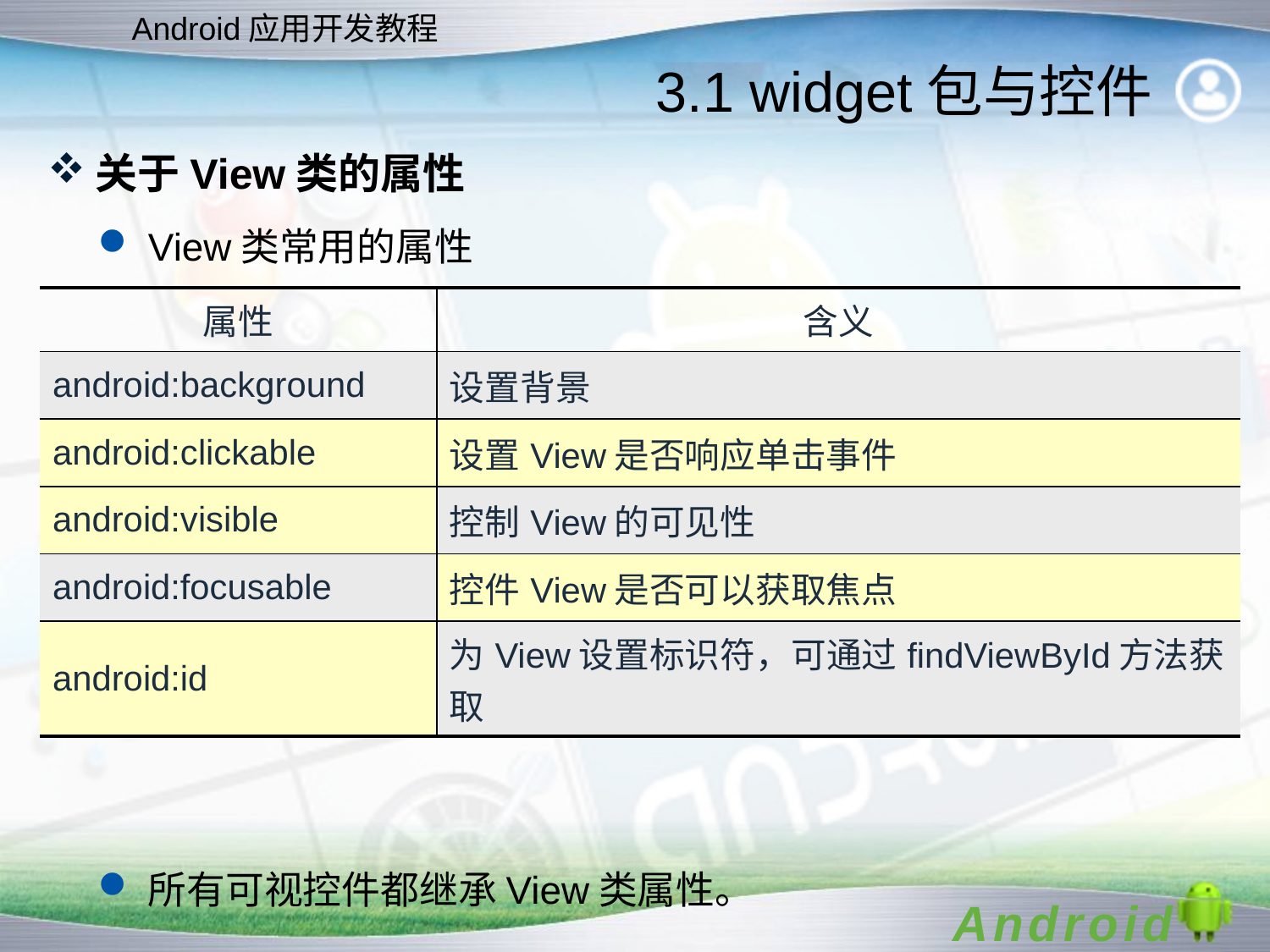

3.1 widget包与控件
关于View类的属性
View类常用的属性

所有可视控件都继承View类属性。
| 属性 | 含义 |
| --- | --- |
| android:background | 设置背景 |
| android:clickable | 设置View是否响应单击事件 |
| android:visible | 控制View的可见性 |
| android:focusable | 控件View是否可以获取焦点 |
| android:id | 为View设置标识符，可通过findViewById方法获取 |